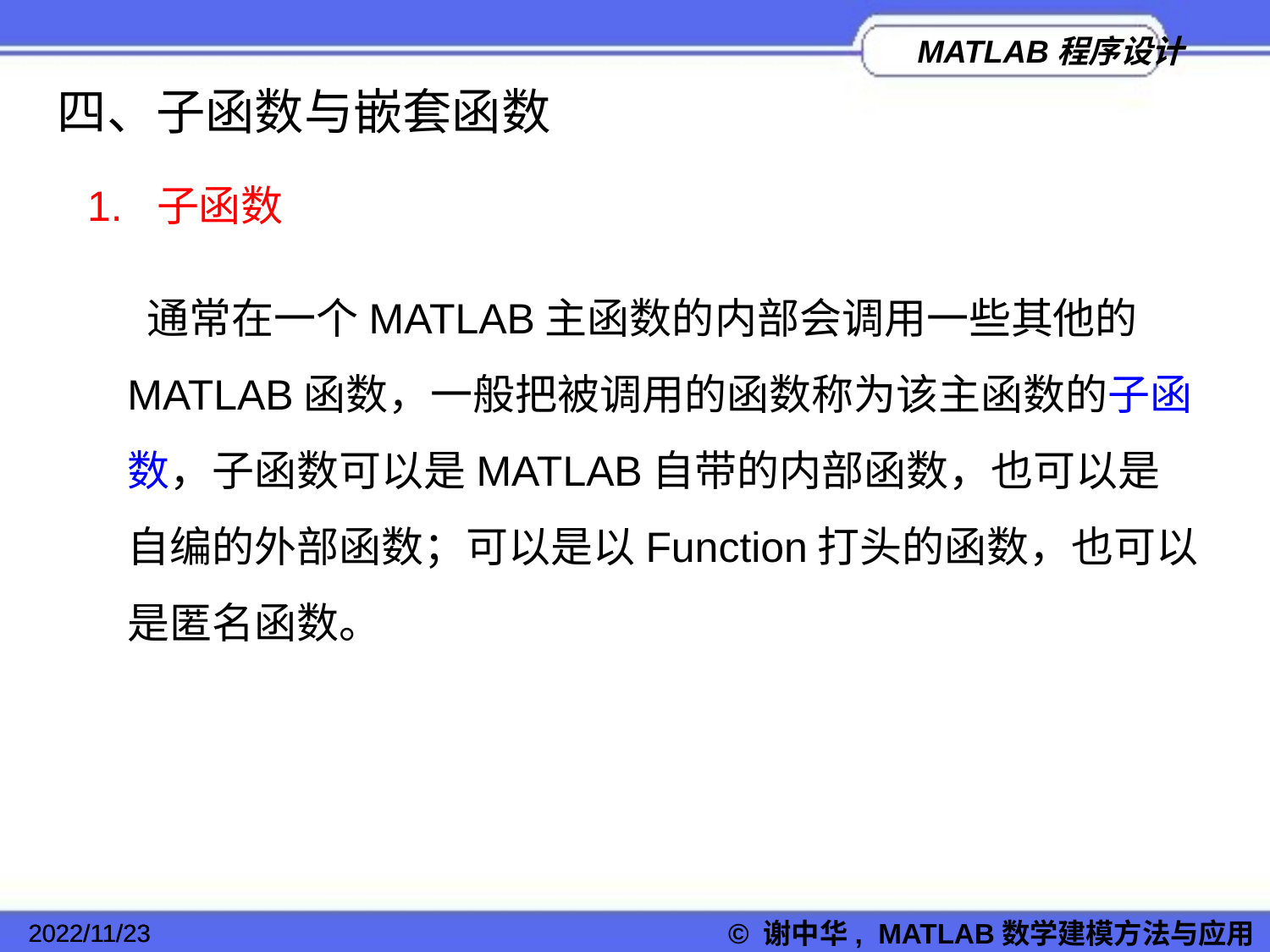

四、子函数与嵌套函数
1.  子函数

 通常在一个MATLAB主函数的内部会调用一些其他的MATLAB函数，一般把被调用的函数称为该主函数的子函数，子函数可以是MATLAB自带的内部函数，也可以是自编的外部函数；可以是以Function打头的函数，也可以是匿名函数。
2022/11/23
© 谢中华,  MATLAB数学建模方法与应用